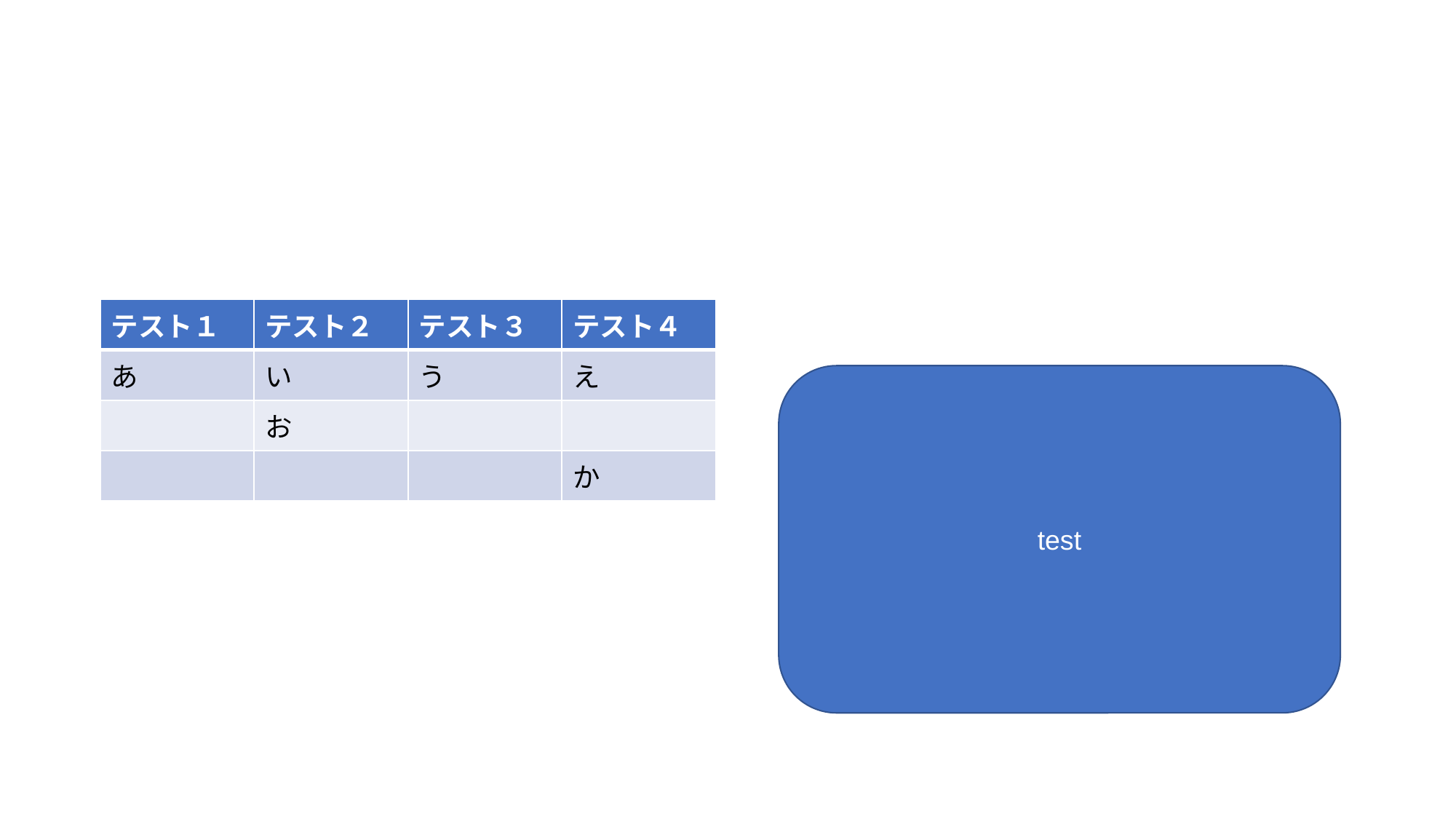

#

| テスト１ | テスト２ | テスト３ | テスト４ |
| --- | --- | --- | --- |
| あ | い | う | え |
|  | お |  |  |
|  |  |  | か |

test